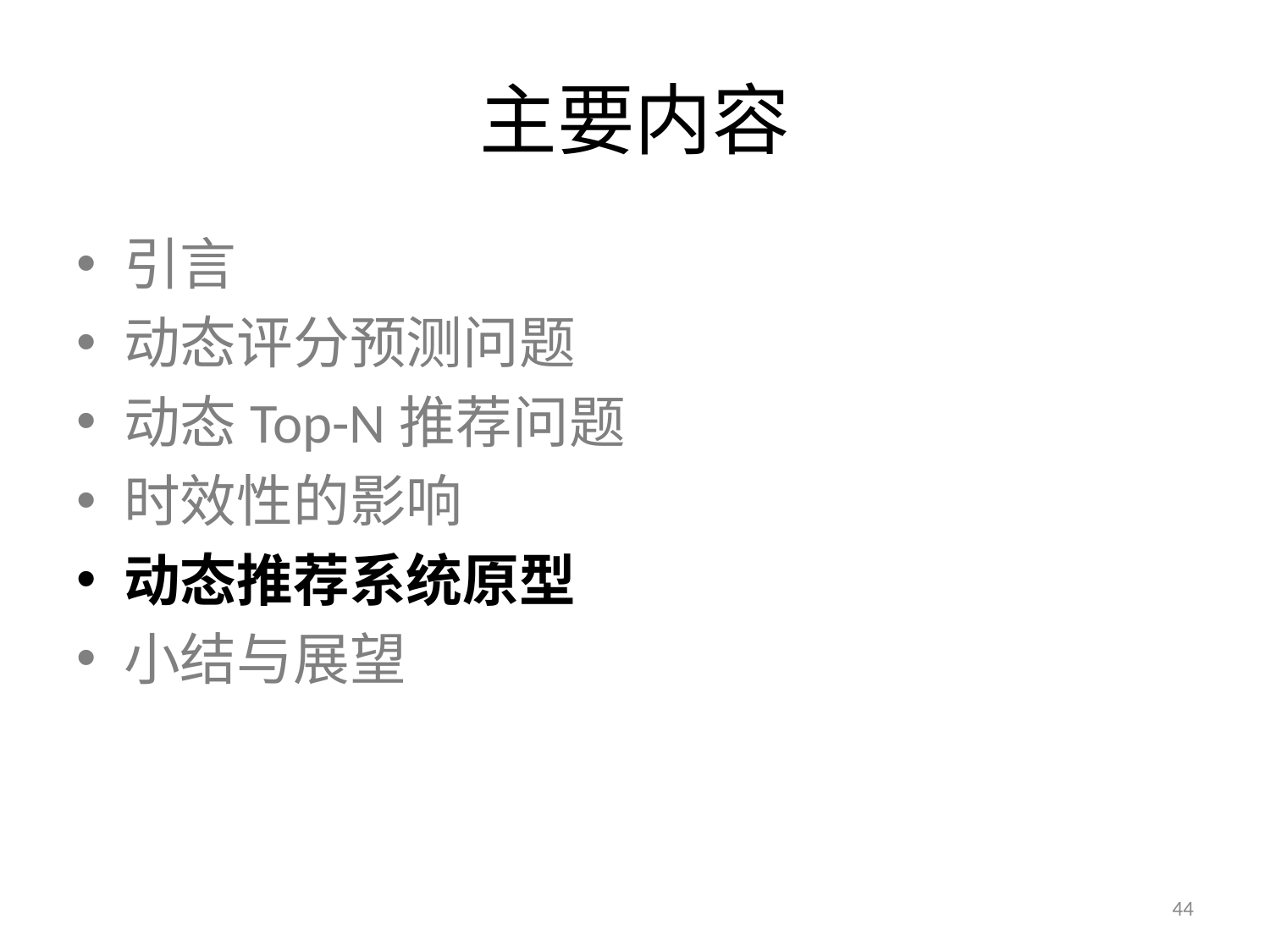

# 主要内容
引言
动态评分预测问题
动态Top-N推荐问题
时效性的影响
动态推荐系统原型
小结与展望
44